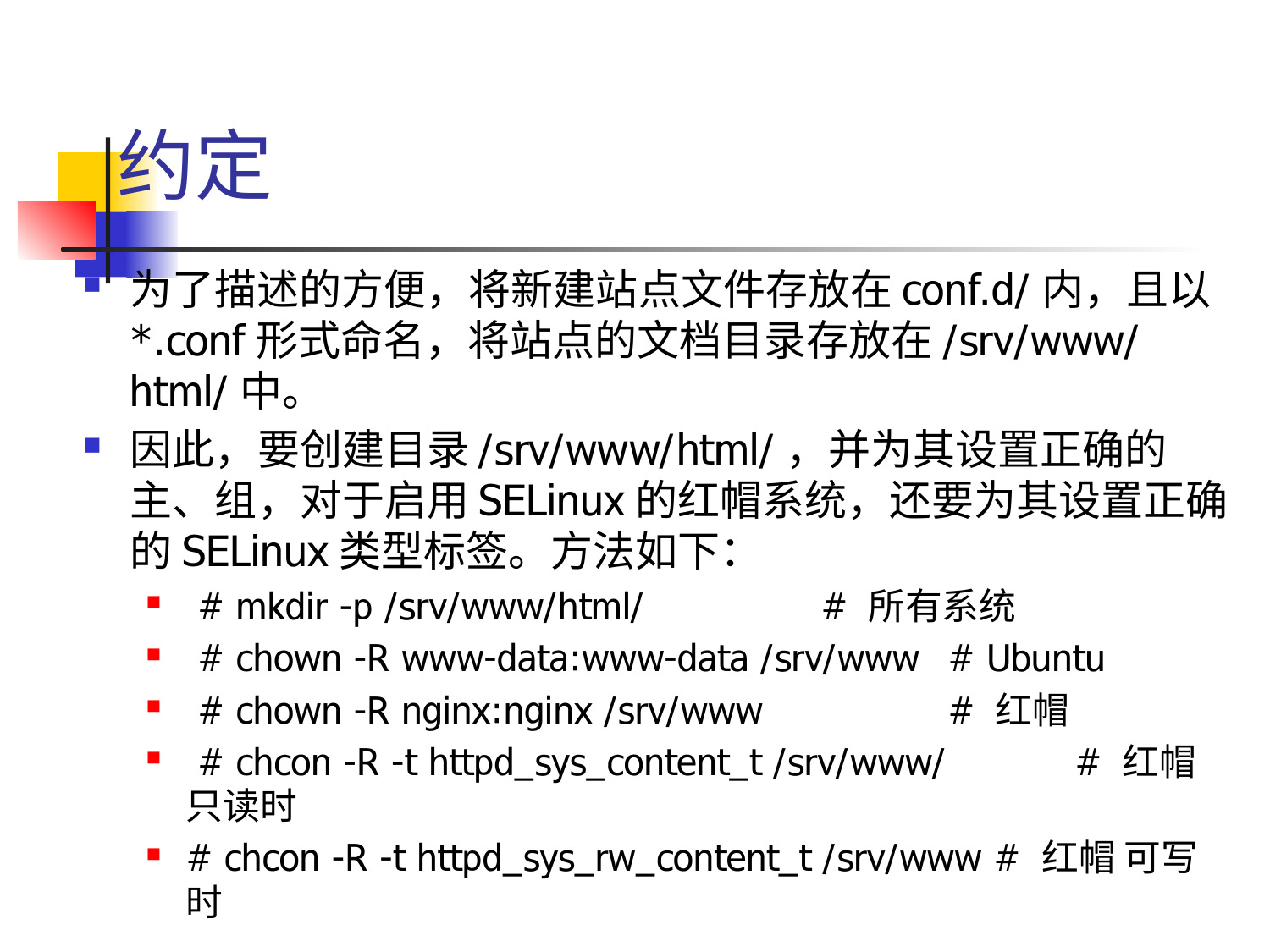

# 约定
为了描述的方便，将新建站点文件存放在conf.d/内，且以*.conf形式命名，将站点的文档目录存放在/srv/www/html/中。
因此，要创建目录/srv/www/html/，并为其设置正确的主、组，对于启用SELinux的红帽系统，还要为其设置正确的SELinux类型标签。方法如下：
 # mkdir -p /srv/www/html/ 		# 所有系统
 # chown -R www-data:www-data /srv/www 	# Ubuntu
 # chown -R nginx:nginx /srv/www 		# 红帽
 # chcon -R -t httpd_sys_content_t /srv/www/ 	# 红帽 只读时
# chcon -R -t httpd_sys_rw_content_t /srv/www # 红帽 可写时